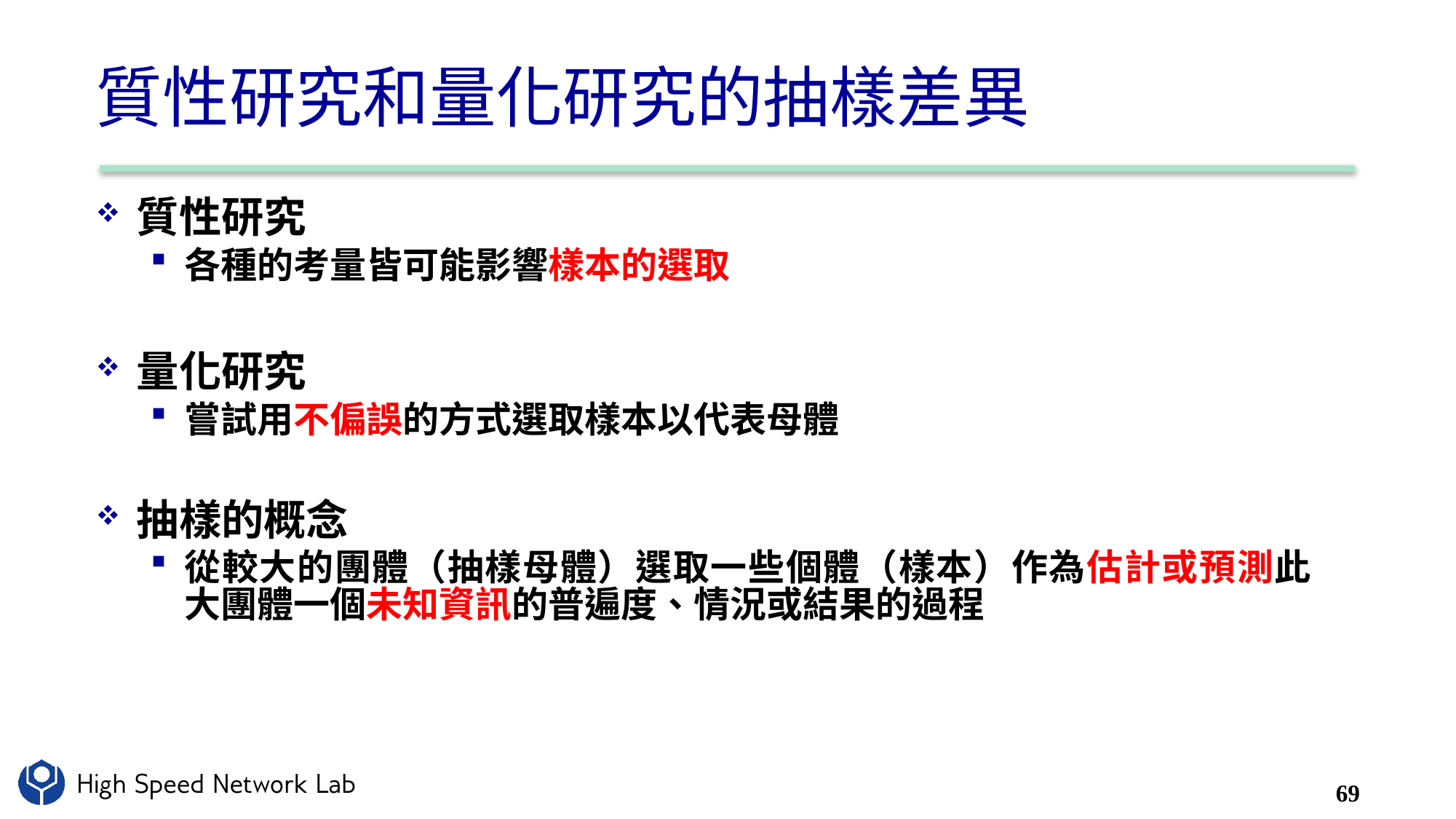

# 質性研究和量化研究的抽樣差異
質性研究
各種的考量皆可能影響樣本的選取

量化研究
嘗試用不偏誤的方式選取樣本以代表母體

抽樣的概念
從較大的團體（抽樣母體）選取一些個體（樣本）作為估計或預測此大團體一個未知資訊的普遍度、情況或結果的過程

69